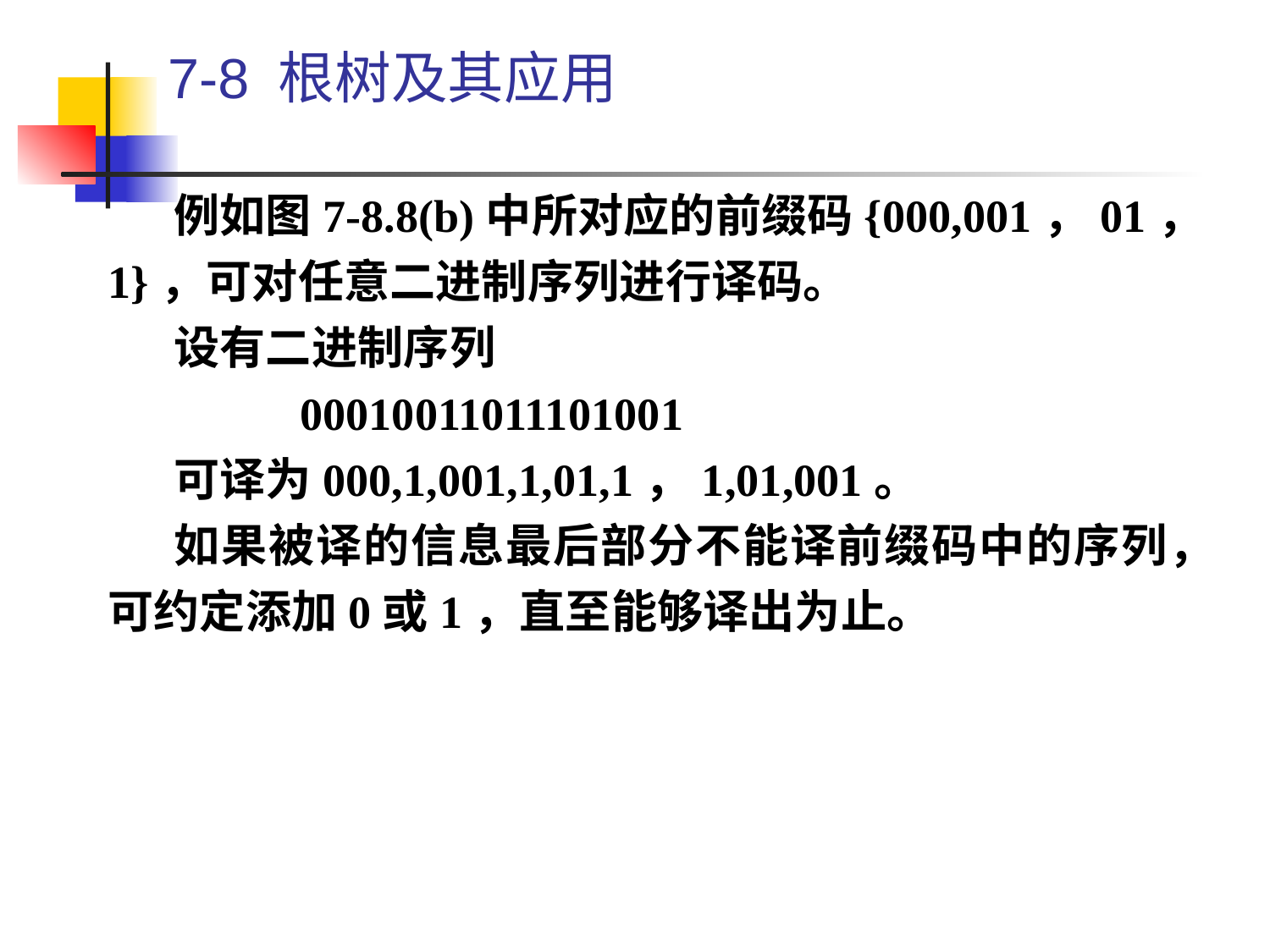

# 7-8 根树及其应用
例如图7-8.8(b)中所对应的前缀码{000,001，01，1}，可对任意二进制序列进行译码。
设有二进制序列
           00010011011101001
可译为000,1,001,1,01,1，1,01,001。
如果被译的信息最后部分不能译前缀码中的序列，可约定添加0或1，直至能够译出为止。